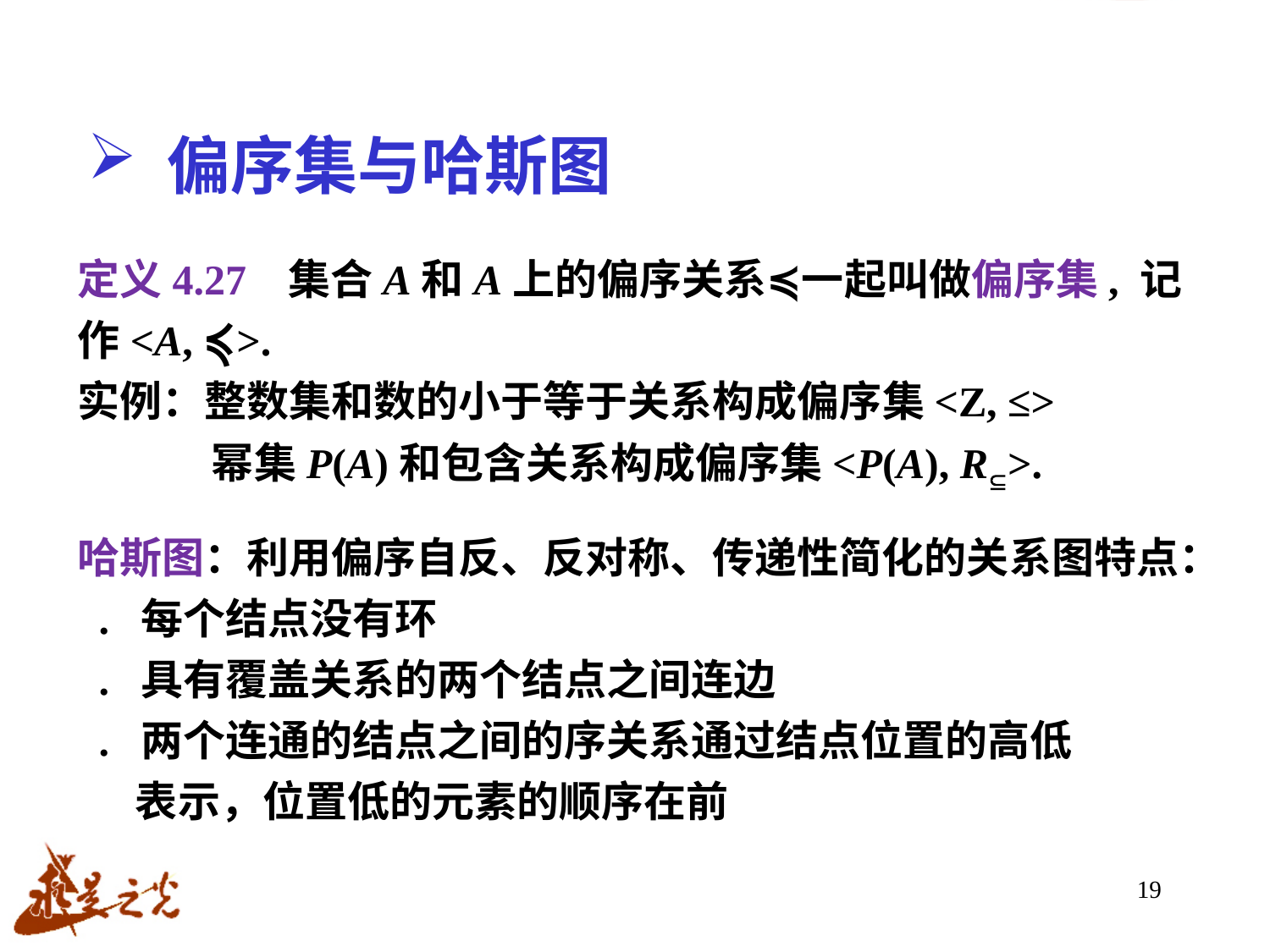

# 偏序集与哈斯图
定义4.27   集合A和A上的偏序关系≼一起叫做偏序集, 记作<A, ≼>.
实例：整数集和数的小于等于关系构成偏序集<Z, ≤>
             幂集P(A)和包含关系构成偏序集<P(A), R⊆>.
哈斯图：利用偏序自反、反对称、传递性简化的关系图特点：
  .  每个结点没有环
  .  具有覆盖关系的两个结点之间连边
  .  两个连通的结点之间的序关系通过结点位置的高低
     表示，位置低的元素的顺序在前
19